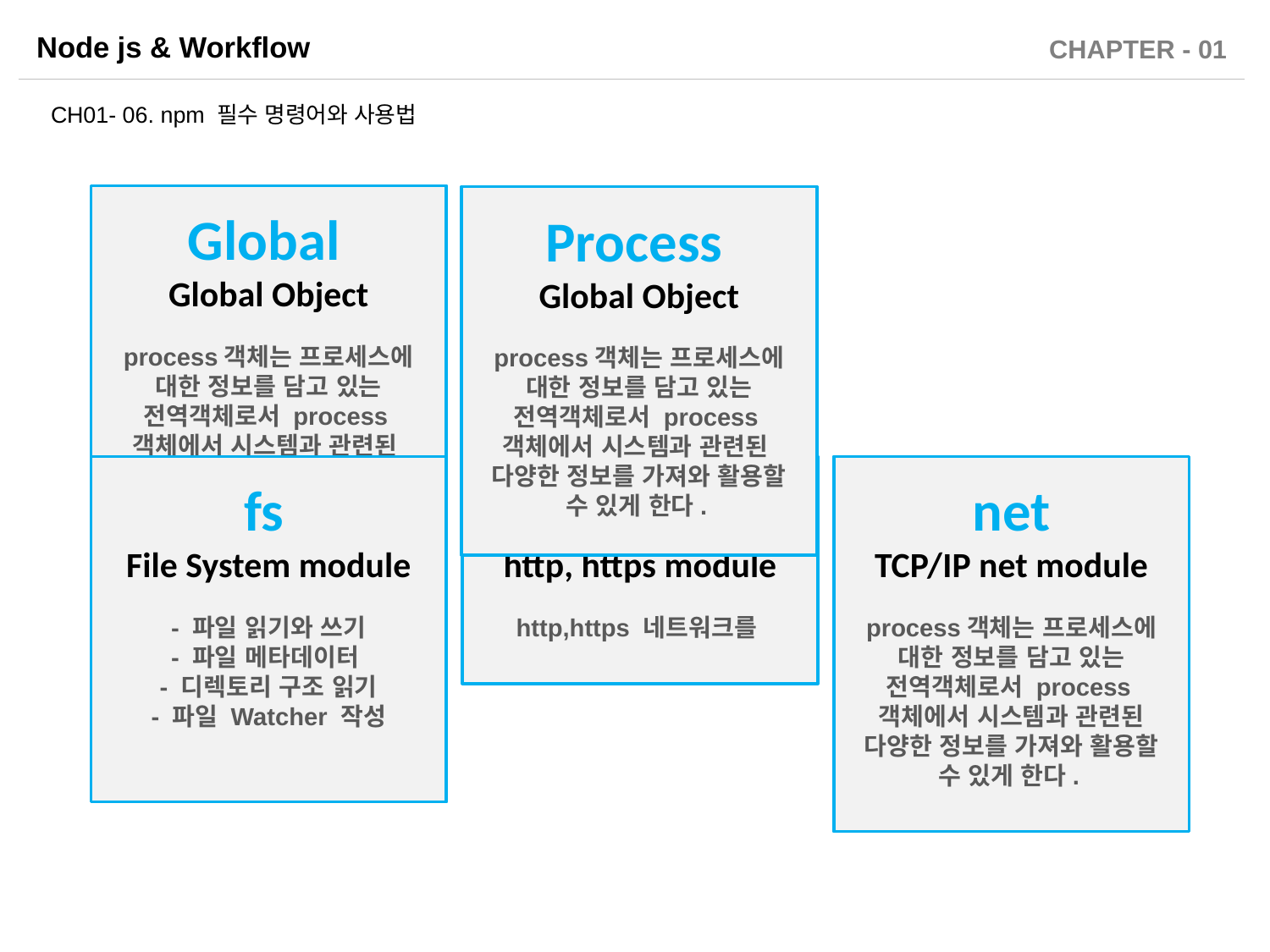

CH01- 06. npm 필수 명령어와 사용법
Global
Global Object
process객체는 프로세스에 대한 정보를 담고 있는 전역객체로서 process객체에서 시스템과 관련된
다양한 정보를 가져와 활용할 수 있게 한다.
Process
Global Object
process객체는 프로세스에 대한 정보를 담고 있는 전역객체로서 process객체에서 시스템과 관련된
다양한 정보를 가져와 활용할 수 있게 한다.
fs
File System module
- 파일 읽기와 쓰기
- 파일 메타데이터
- 디렉토리 구조 읽기
- 파일 Watcher 작성
http
http, https module
http,https 네트워크를
net
TCP/IP net module
process객체는 프로세스에 대한 정보를 담고 있는 전역객체로서 process객체에서 시스템과 관련된 다양한 정보를 가져와 활용할 수 있게 한다.